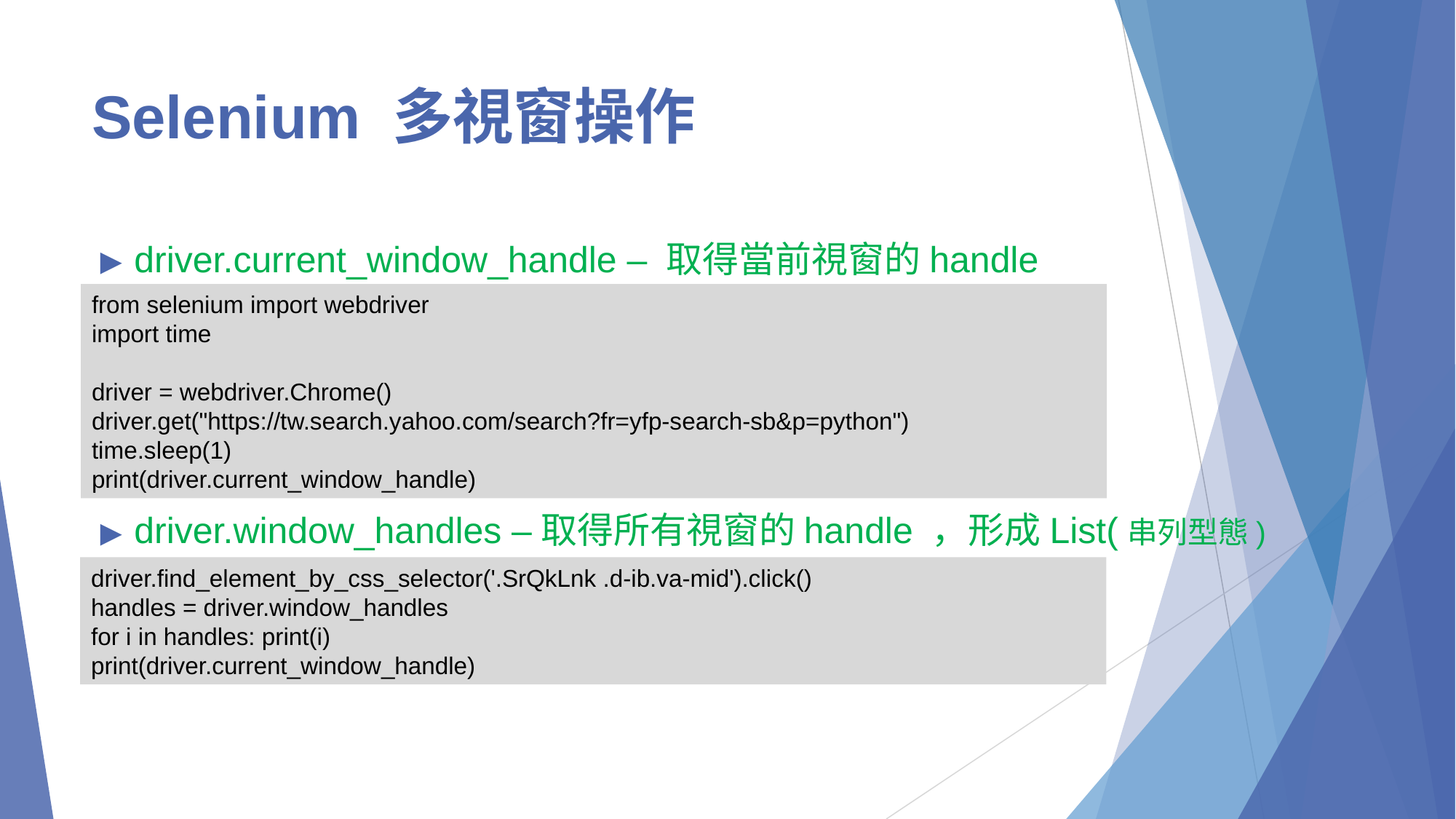

# Selenium 多視窗操作
driver.current_window_handle – 取得當前視窗的handle

driver.window_handles –取得所有視窗的handle ，形成List(串列型態)

from selenium import webdriver
import time

driver = webdriver.Chrome()
driver.get("https://tw.search.yahoo.com/search?fr=yfp-search-sb&p=python")
time.sleep(1)
print(driver.current_window_handle)
driver.find_element_by_css_selector('.SrQkLnk .d-ib.va-mid').click()
handles = driver.window_handles
for i in handles: print(i)
print(driver.current_window_handle)